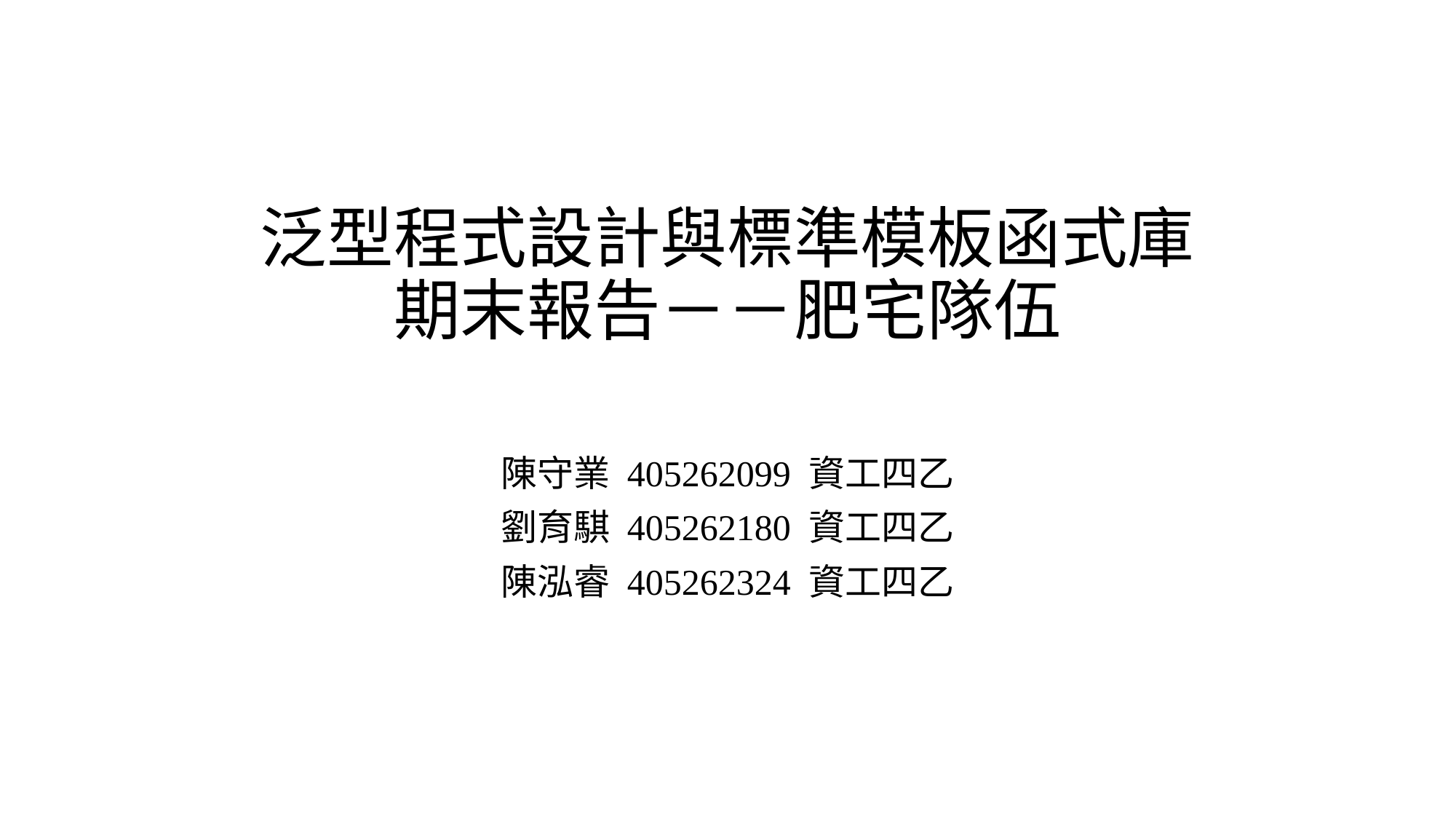

# 泛型程式設計與標準模板函式庫 期末報告－－肥宅隊伍
陳守業 405262099 資工四乙
劉育騏 405262180 資工四乙
陳泓睿 405262324 資工四乙